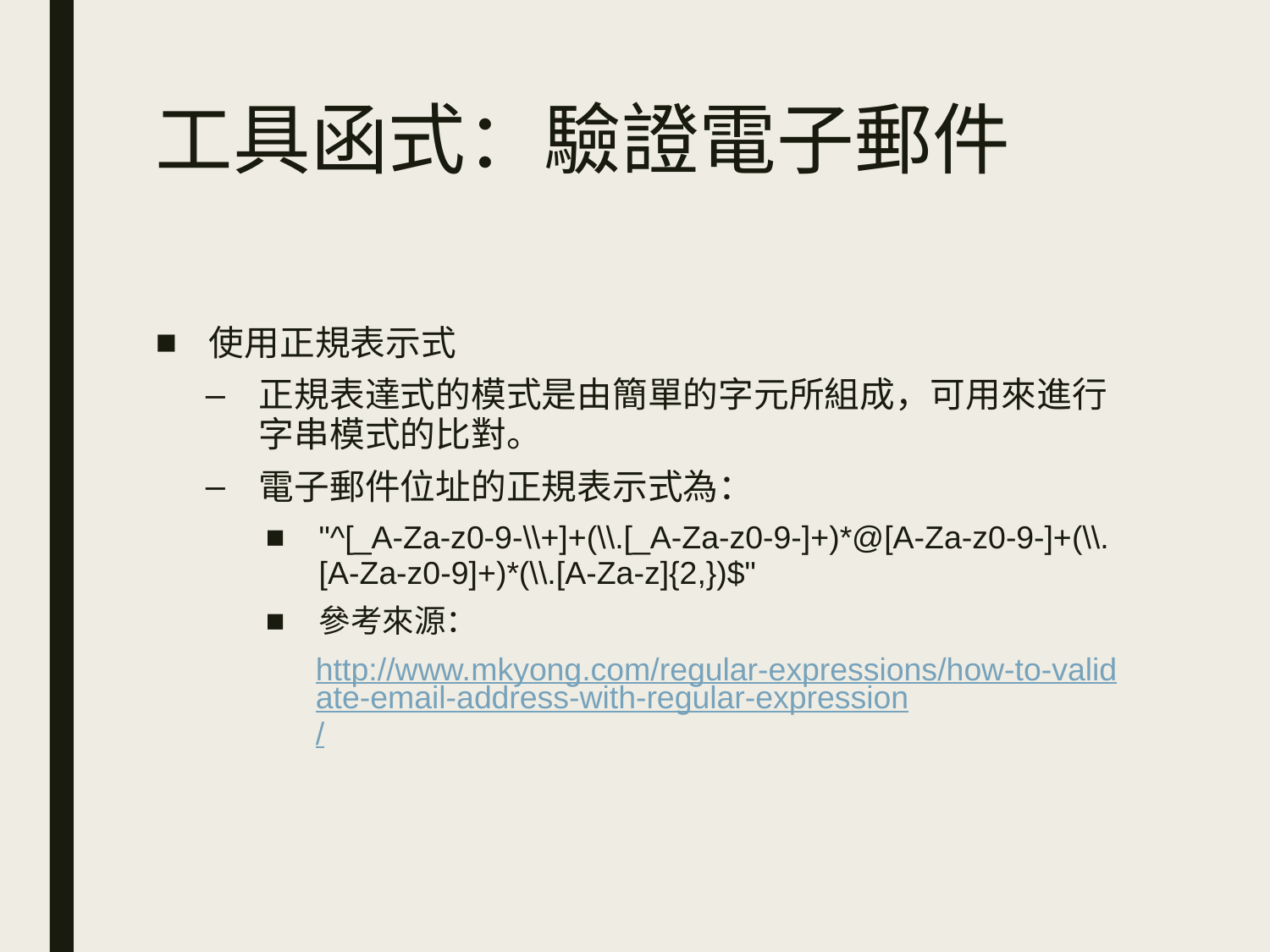

# 工具函式：驗證電子郵件
使用正規表示式
正規表達式的模式是由簡單的字元所組成，可用來進行字串模式的比對。
電子郵件位址的正規表示式為：
"^[_A-Za-z0-9-\\+]+(\\.[_A-Za-z0-9-]+)*@[A-Za-z0-9-]+(\\.[A-Za-z0-9]+)*(\\.[A-Za-z]{2,})$"
參考來源：
http://www.mkyong.com/regular-expressions/how-to-validate-email-address-with-regular-expression/